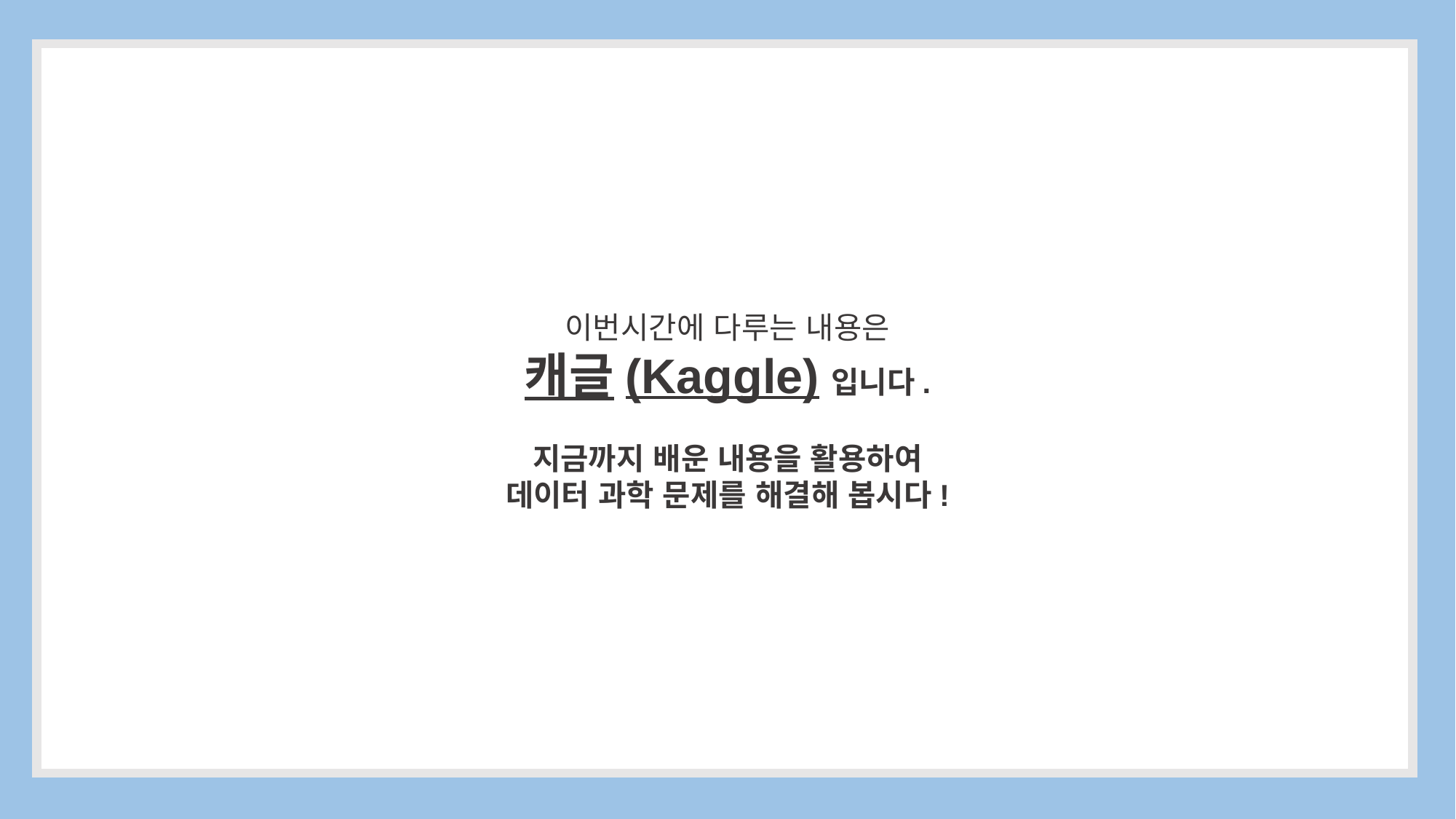

이번시간에 다루는 내용은
캐글(Kaggle)입니다.

지금까지 배운 내용을 활용하여
데이터 과학 문제를 해결해 봅시다!